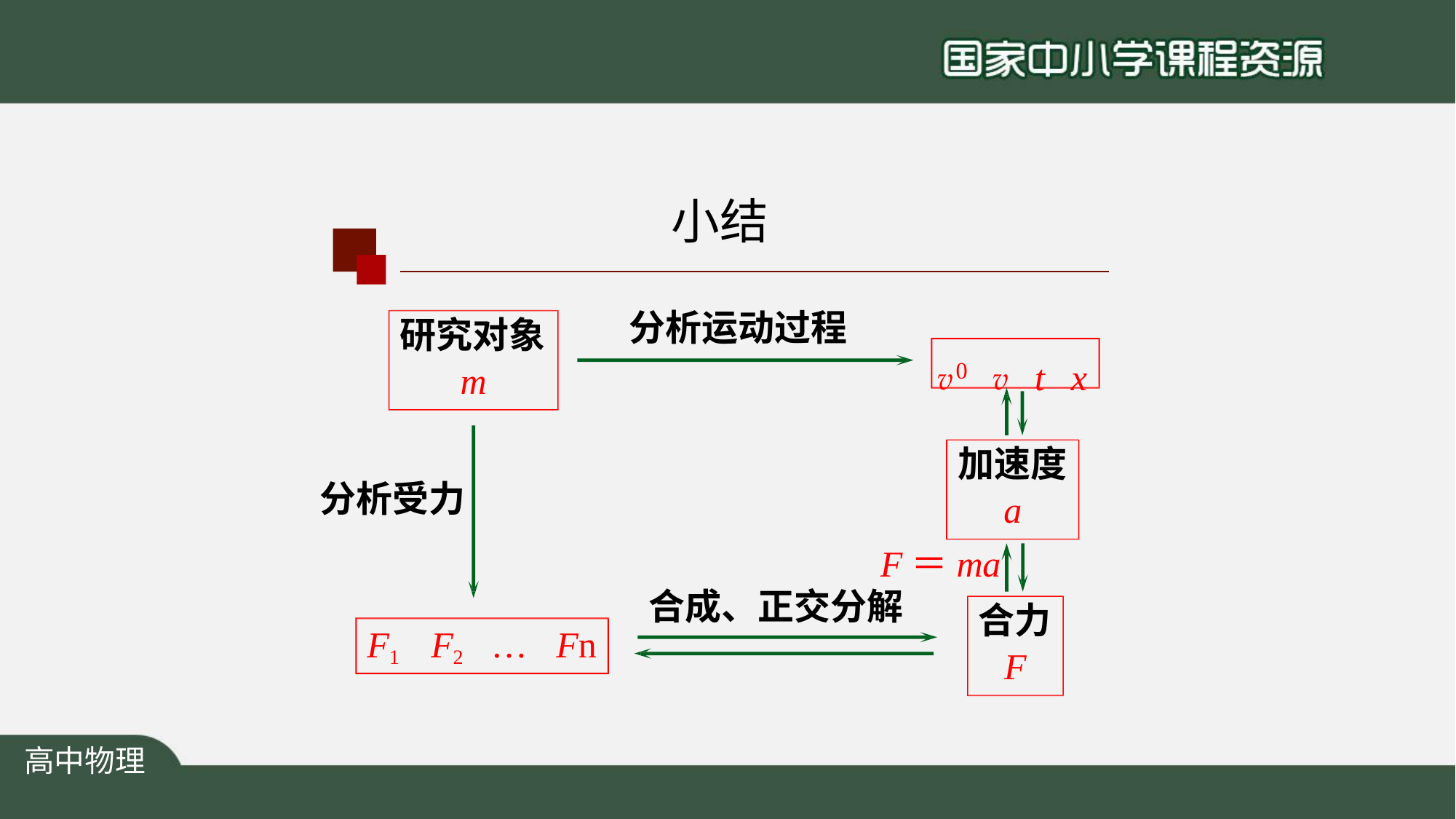

# 小结

分析运动过程

研究对象
m
v	v	t	x

0

加速度
a
F＝ma
分析受力

合成、正交分解

合力
F

F1	F2	…	Fn

高中物理